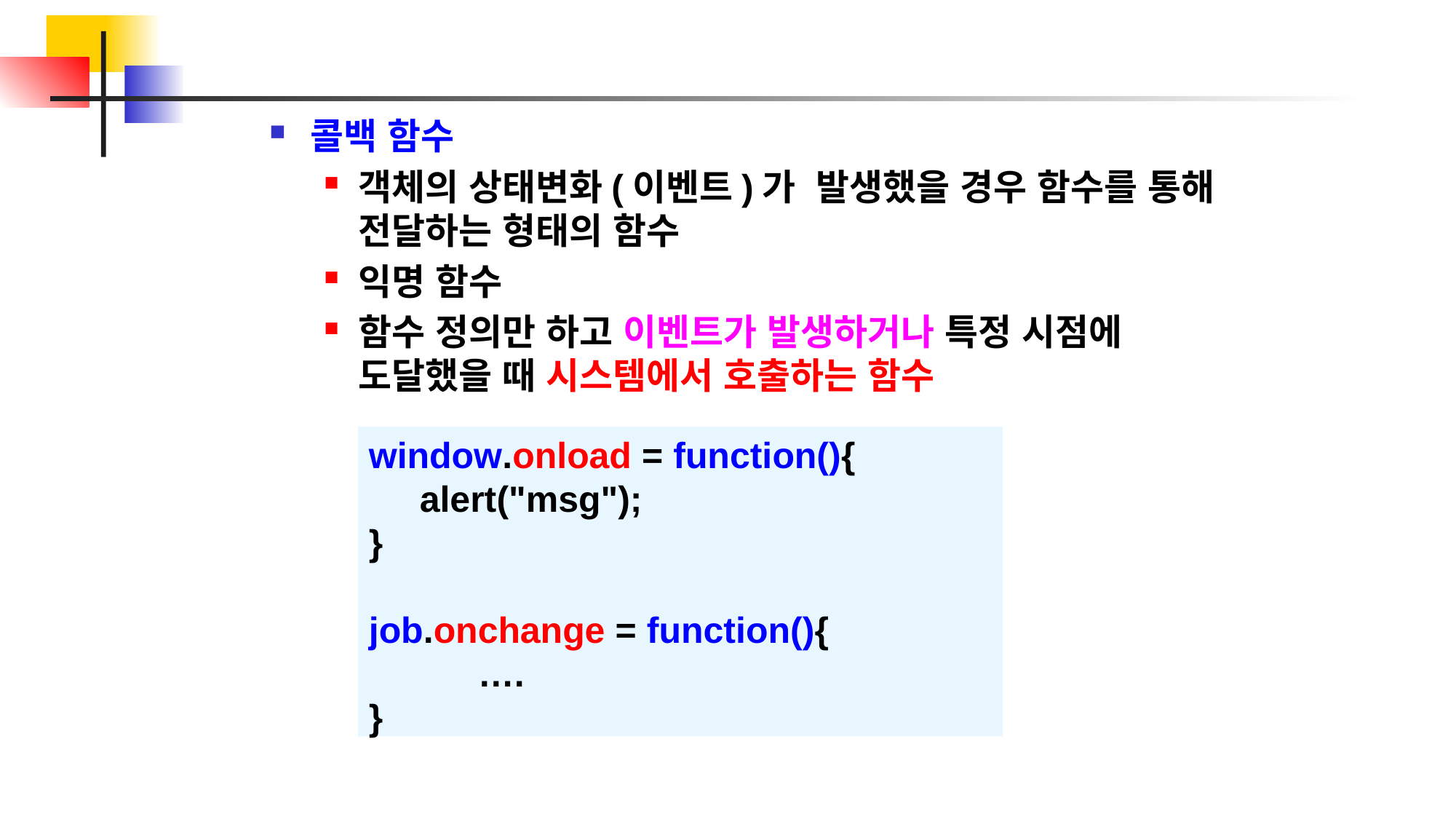

콜백 함수
객체의 상태변화(이벤트)가  발생했을 경우 함수를 통해 전달하는 형태의 함수
익명 함수
함수 정의만 하고 이벤트가 발생하거나 특정 시점에 도달했을 때 시스템에서 호출하는 함수

window.onload = function(){
     alert("msg");
}

job.onchange = function(){
 	….
}